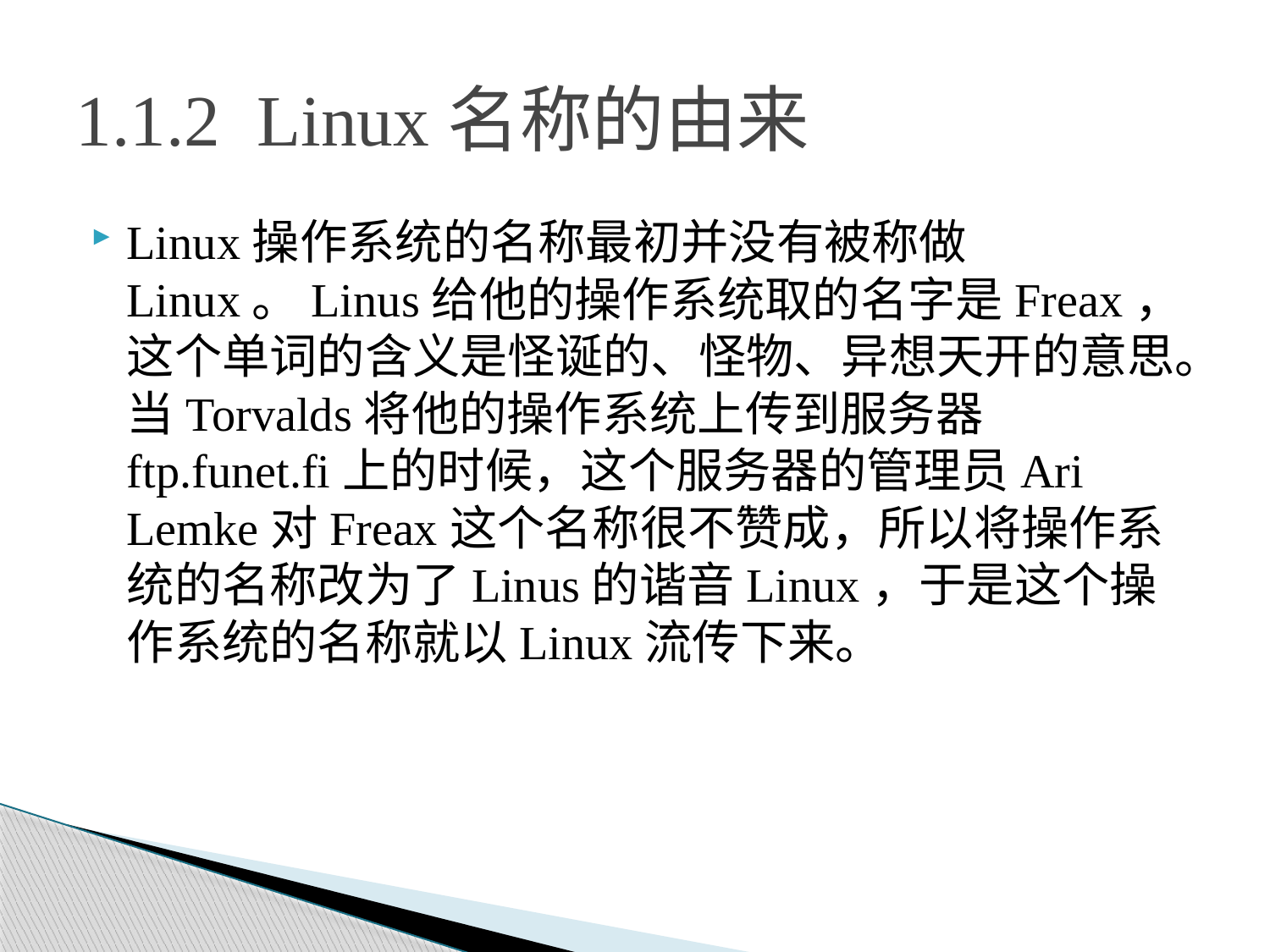

# 1.1.2  Linux名称的由来
Linux操作系统的名称最初并没有被称做Linux。Linus给他的操作系统取的名字是Freax，这个单词的含义是怪诞的、怪物、异想天开的意思。当Torvalds将他的操作系统上传到服务器ftp.funet.fi上的时候，这个服务器的管理员Ari Lemke对Freax这个名称很不赞成，所以将操作系统的名称改为了Linus的谐音Linux，于是这个操作系统的名称就以Linux流传下来。